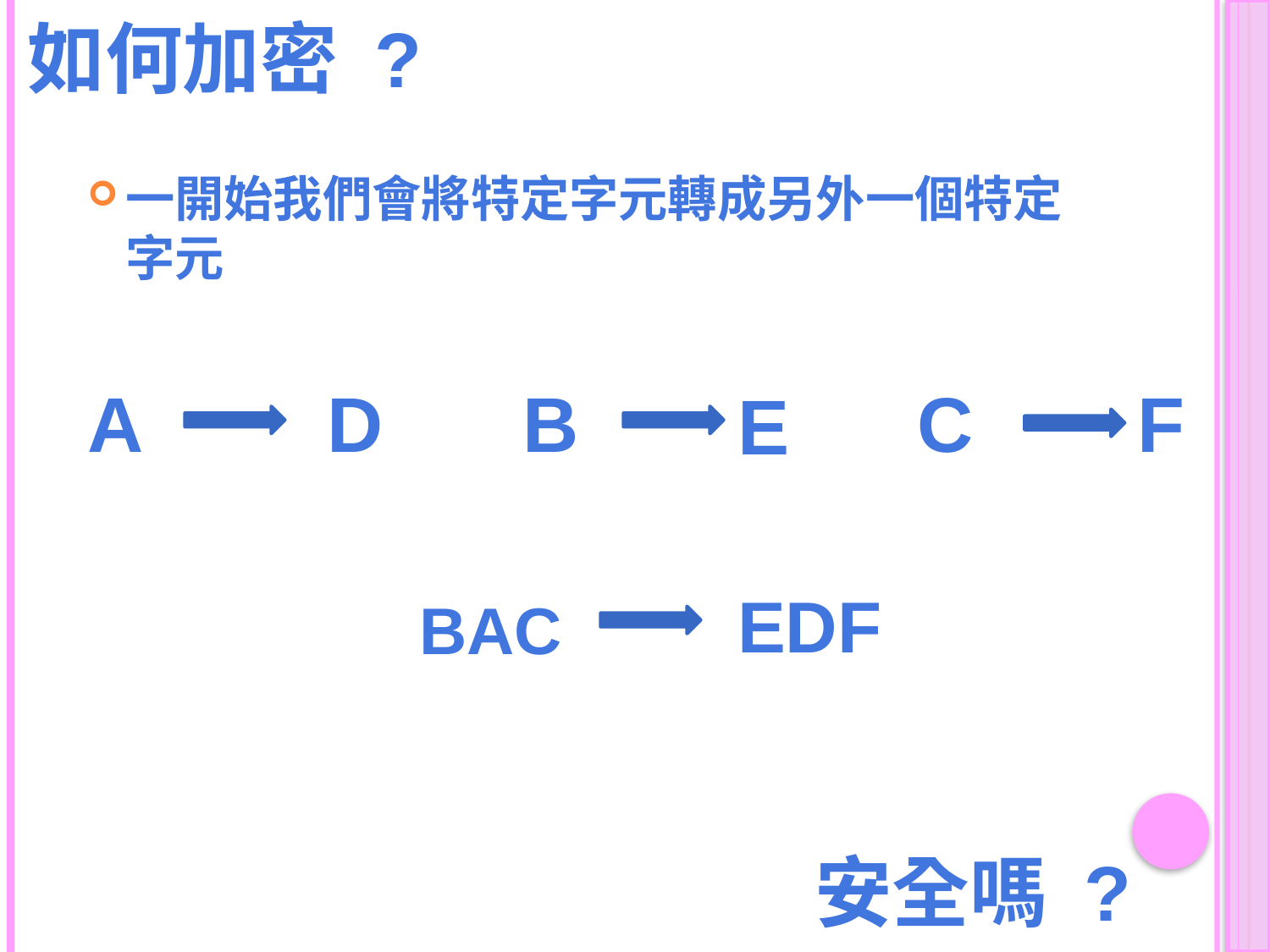

# 如何加密 ?
一開始我們會將特定字元轉成另外一個特定字元

B
C
A
D
F
E

BAC
EDF

安全嗎 ?